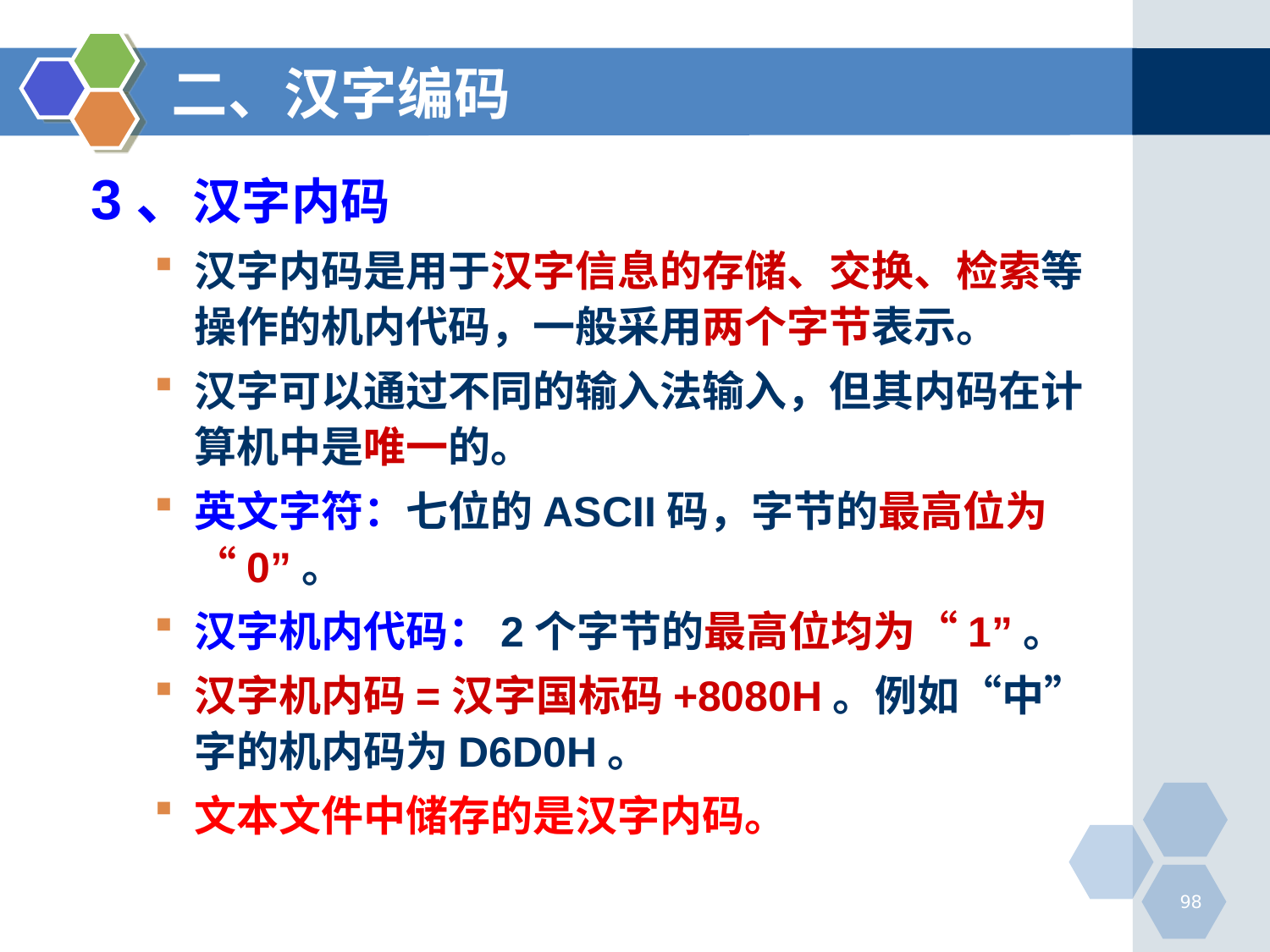

# 二、汉字编码
3、汉字内码
汉字内码是用于汉字信息的存储、交换、检索等操作的机内代码，一般采用两个字节表示。
汉字可以通过不同的输入法输入，但其内码在计算机中是唯一的。
英文字符：七位的ASCII码，字节的最高位为“0”。
汉字机内代码：2个字节的最高位均为“1”。
汉字机内码=汉字国标码+8080H。例如“中”字的机内码为D6D0H。
文本文件中储存的是汉字内码。
98